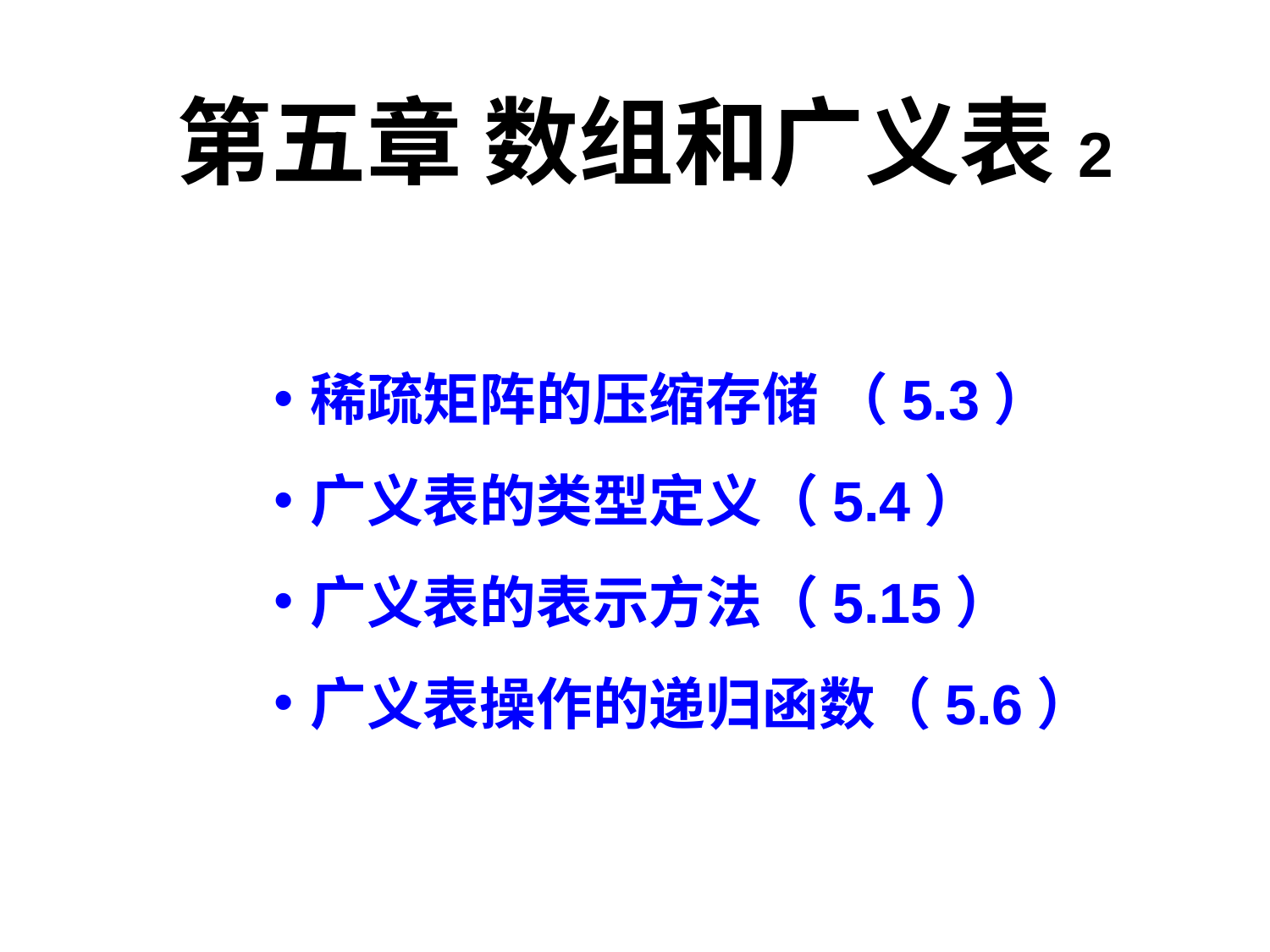

第五章 数组和广义表2

稀疏矩阵的压缩存储 （5.3）
广义表的类型定义（5.4）
广义表的表示方法（5.15）
广义表操作的递归函数（5.6）